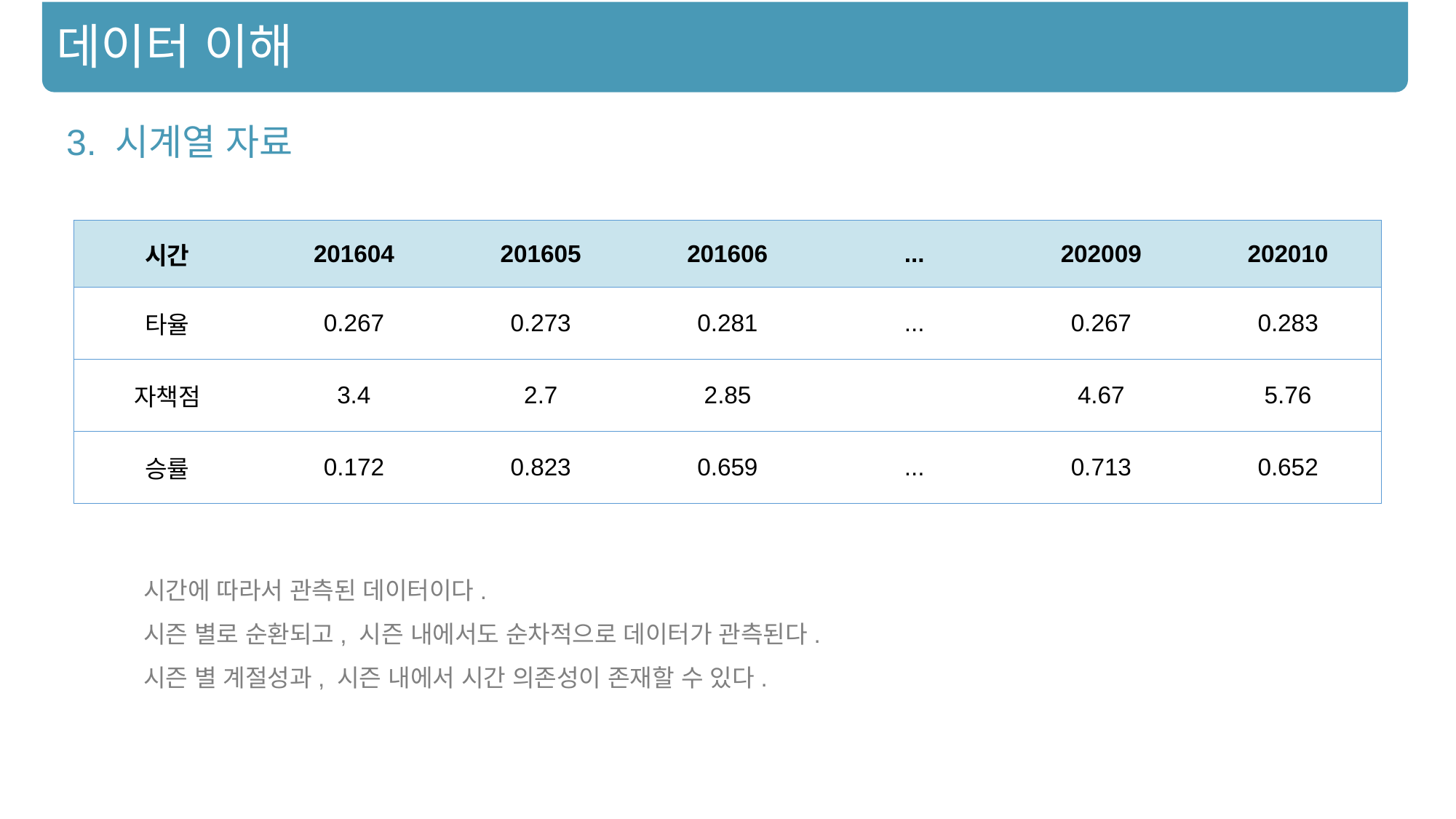

데이터 이해
3. 시계열 자료
| 시간 | 201604 | 201605 | 201606 | ... | 202009 | 202010 |
| --- | --- | --- | --- | --- | --- | --- |
| 타율 | 0.267 | 0.273 | 0.281 | ... | 0.267 | 0.283 |
| 자책점 | 3.4 | 2.7 | 2.85 |  | 4.67 | 5.76 |
| 승률 | 0.172 | 0.823 | 0.659 | ... | 0.713 | 0.652 |

시간에 따라서 관측된 데이터이다.
시즌 별로 순환되고, 시즌 내에서도 순차적으로 데이터가 관측된다.
시즌 별 계절성과, 시즌 내에서 시간 의존성이 존재할 수 있다.